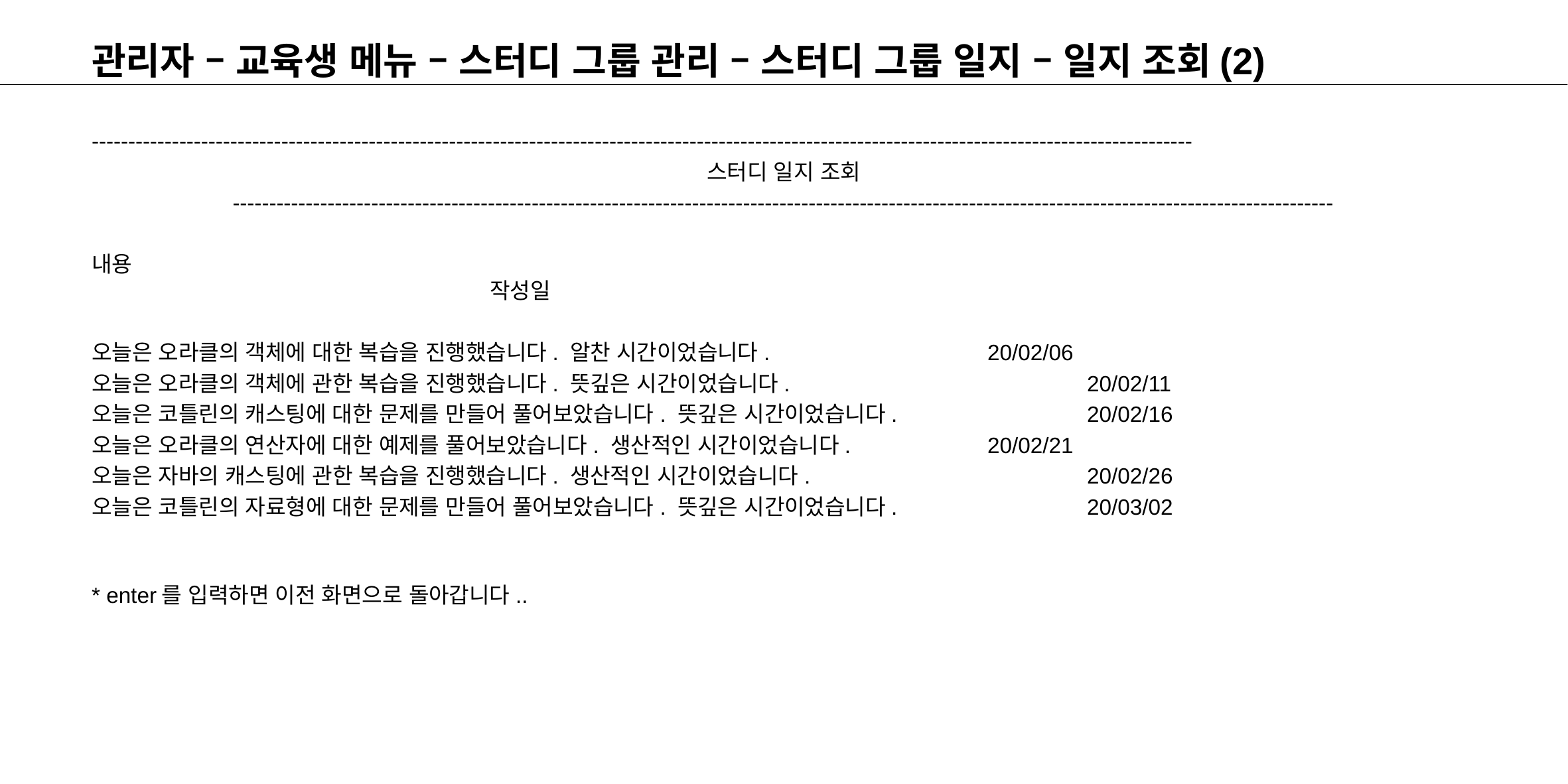

# 관리자 – 교육생 메뉴 – 스터디 그룹 관리 – 스터디 그룹 일지 – 일지 조회(2)
-------------------------------------------------------------------------------------------------------------------------------------------------------
스터디 일지 조회
-------------------------------------------------------------------------------------------------------------------------------------------------------

내용																	작성일

오늘은 오라클의 객체에 대한 복습을 진행했습니다. 알찬 시간이었습니다.			20/02/06
오늘은 오라클의 객체에 관한 복습을 진행했습니다. 뜻깊은 시간이었습니다.			20/02/11
오늘은 코틀린의 캐스팅에 대한 문제를 만들어 풀어보았습니다. 뜻깊은 시간이었습니다.		20/02/16
오늘은 오라클의 연산자에 대한 예제를 풀어보았습니다. 생산적인 시간이었습니다.		20/02/21
오늘은 자바의 캐스팅에 관한 복습을 진행했습니다. 생산적인 시간이었습니다.			20/02/26
오늘은 코틀린의 자료형에 대한 문제를 만들어 풀어보았습니다. 뜻깊은 시간이었습니다.		20/03/02

* enter를 입력하면 이전 화면으로 돌아갑니다..